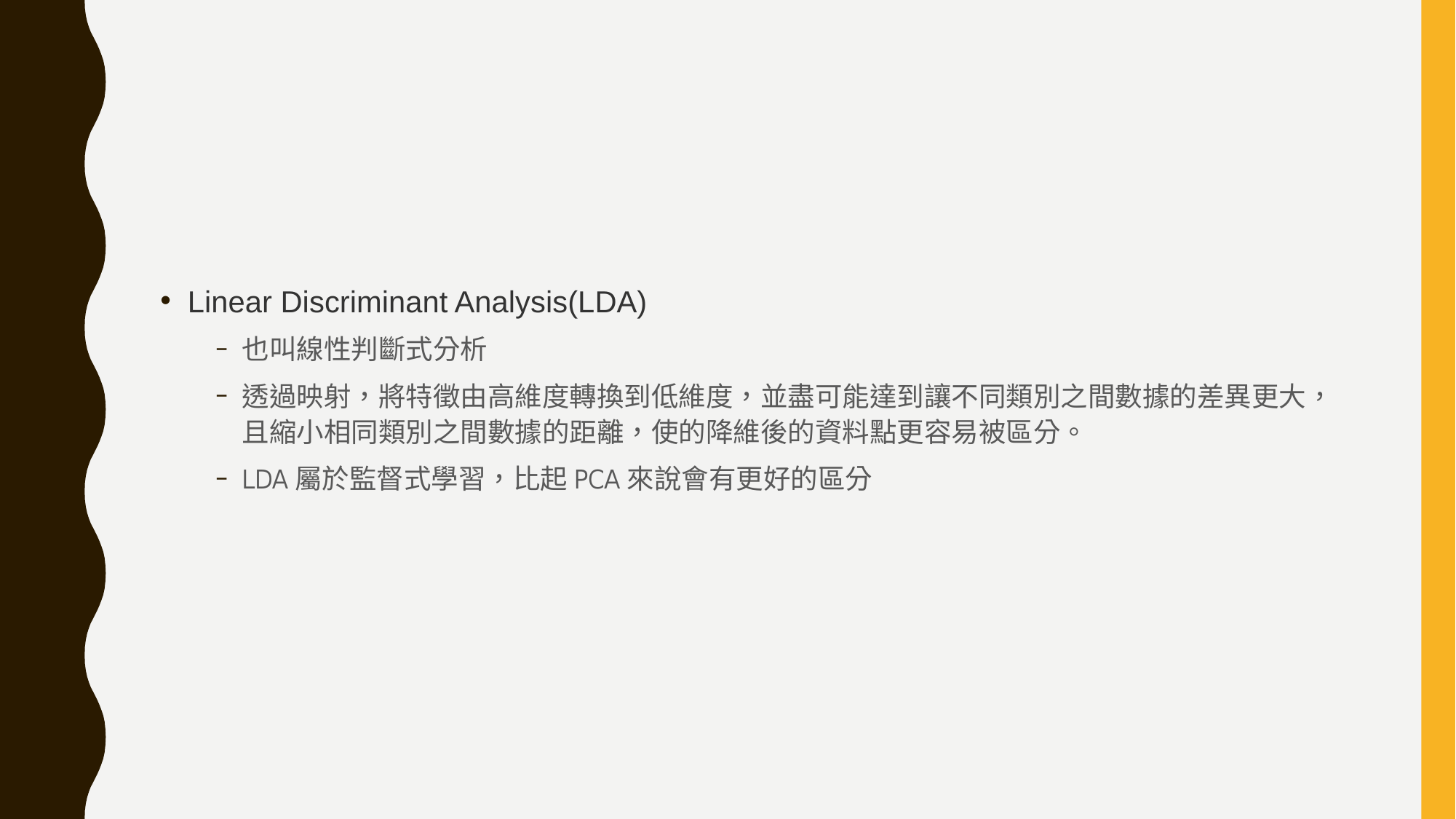

Linear Discriminant Analysis(LDA)
也叫線性判斷式分析
透過映射，將特徵由高維度轉換到低維度，並盡可能達到讓不同類別之間數據的差異更大，且縮小相同類別之間數據的距離，使的降維後的資料點更容易被區分。
LDA屬於監督式學習，比起PCA來說會有更好的區分